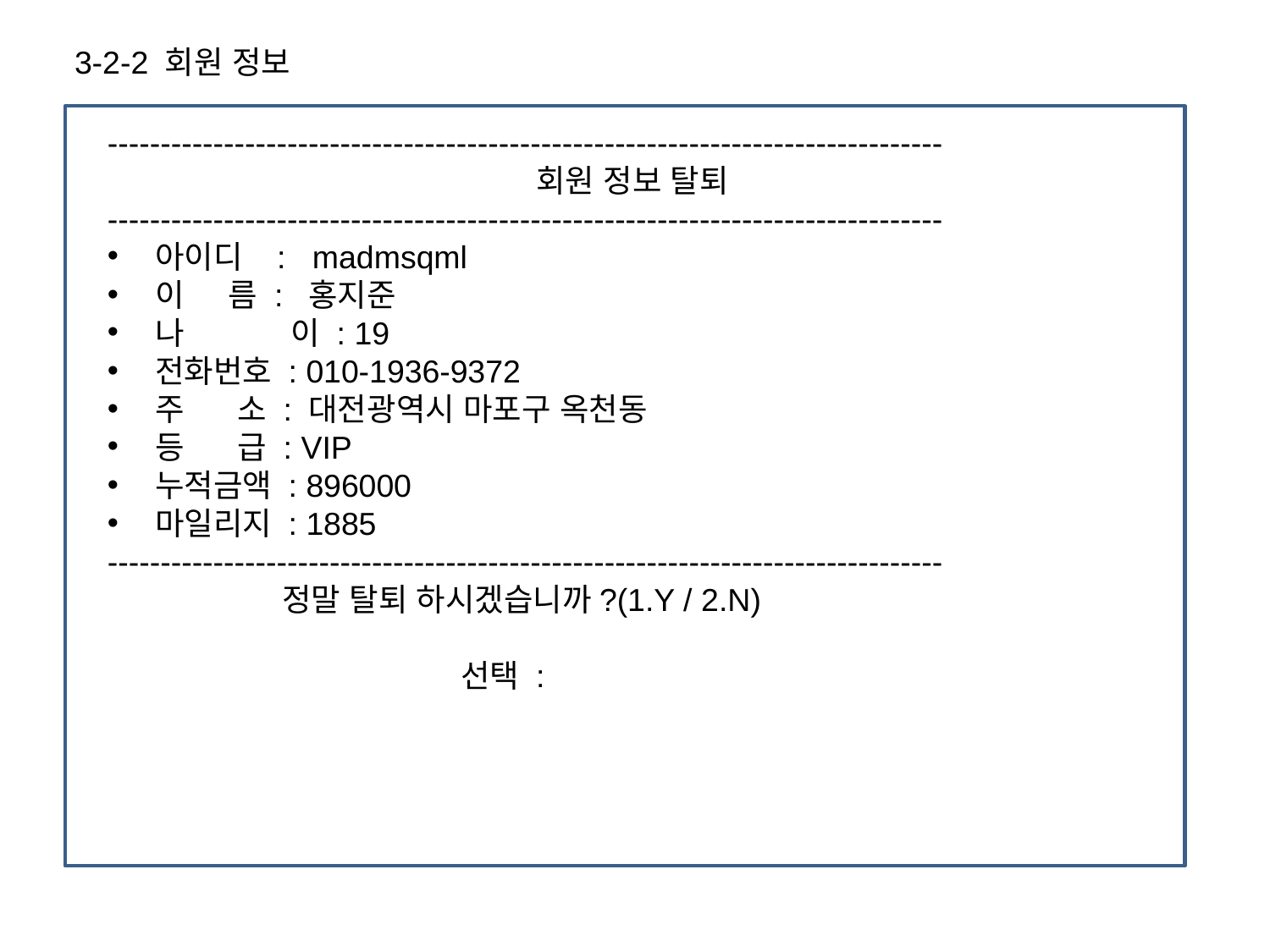

3-2-2 회원 정보

-------------------------------------------------------------------------------
				회원 정보 탈퇴
-------------------------------------------------------------------------------
아이디   :   madmsqml
이     름 :  홍지준
나   	 이 : 19
전화번호 : 010-1936-9372
주      소 : 대전광역시 마포구 옥천동
등      급 : VIP
누적금액 : 896000
마일리지 : 1885
-------------------------------------------------------------------------------		정말 탈퇴 하시겠습니까?(1.Y / 2.N)

     			     선택 :